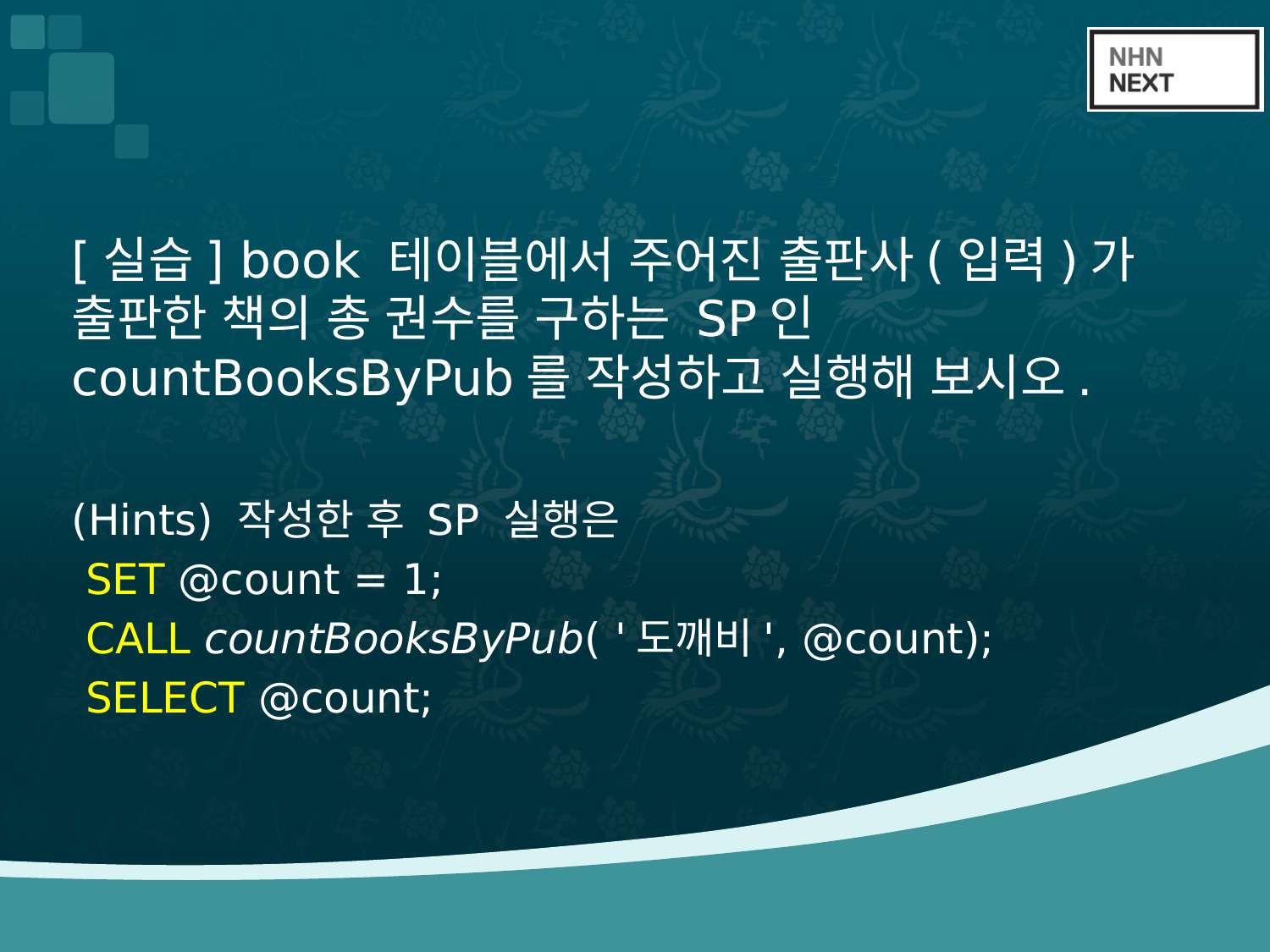

#
[실습] book 테이블에서 주어진 출판사(입력)가 출판한 책의 총 권수를 구하는 SP인 countBooksByPub를 작성하고 실행해 보시오.

(Hints) 작성한 후 SP 실행은
 SET @count = 1;
 CALL countBooksByPub( '도깨비', @count);
 SELECT @count;